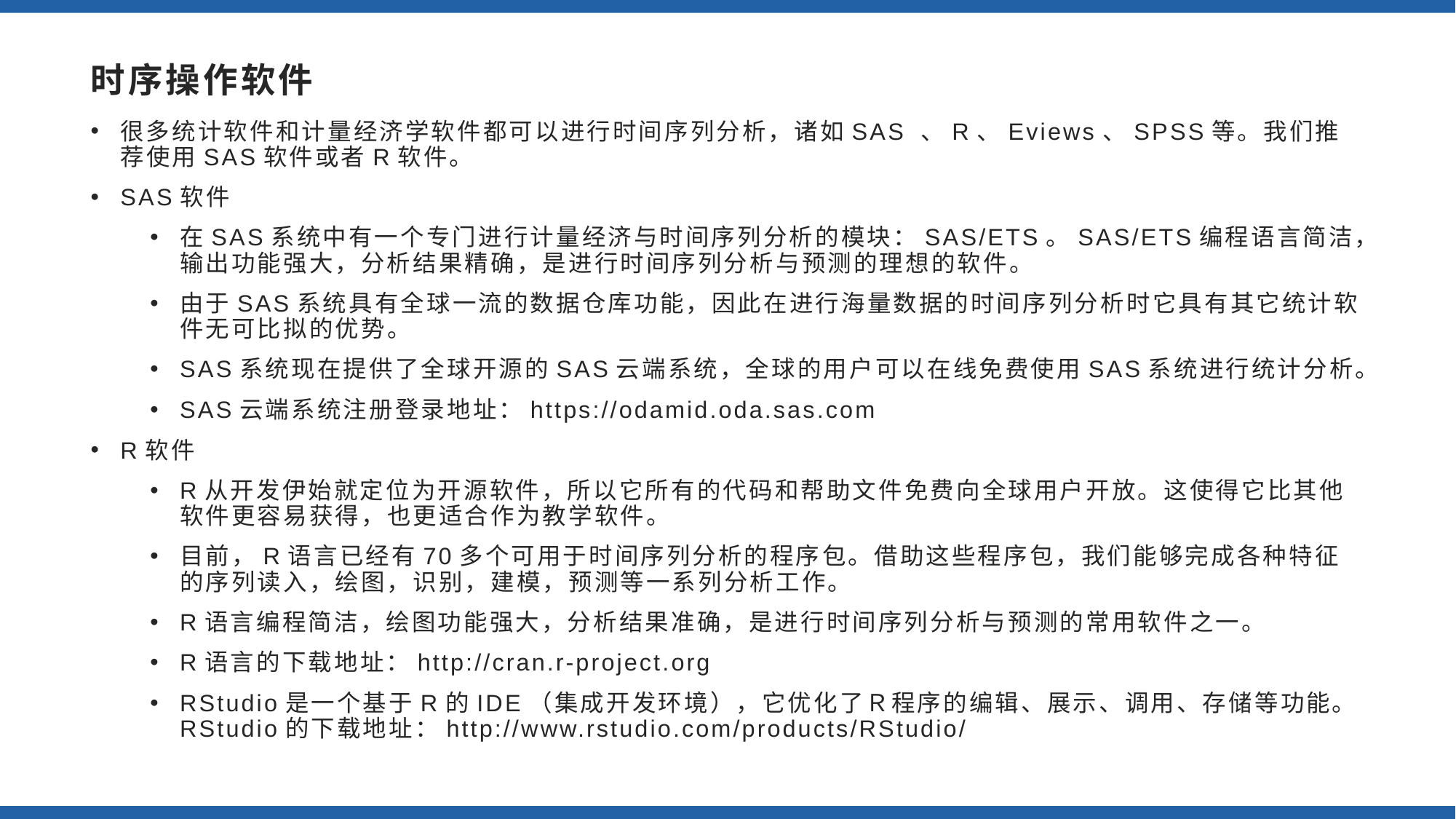

# 时序操作软件
很多统计软件和计量经济学软件都可以进行时间序列分析，诸如SAS 、R、Eviews、SPSS等。我们推荐使用SAS软件或者R软件。
SAS软件
在SAS系统中有一个专门进行计量经济与时间序列分析的模块：SAS/ETS。SAS/ETS编程语言简洁，输出功能强大，分析结果精确，是进行时间序列分析与预测的理想的软件。
由于SAS系统具有全球一流的数据仓库功能，因此在进行海量数据的时间序列分析时它具有其它统计软件无可比拟的优势。
SAS系统现在提供了全球开源的SAS云端系统，全球的用户可以在线免费使用SAS系统进行统计分析。
SAS云端系统注册登录地址：https://odamid.oda.sas.com
R软件
R从开发伊始就定位为开源软件，所以它所有的代码和帮助文件免费向全球用户开放。这使得它比其他软件更容易获得，也更适合作为教学软件。
目前，R语言已经有70多个可用于时间序列分析的程序包。借助这些程序包，我们能够完成各种特征的序列读入，绘图，识别，建模，预测等一系列分析工作。
R语言编程简洁，绘图功能强大，分析结果准确，是进行时间序列分析与预测的常用软件之一。
R语言的下载地址：http://cran.r-project.org
RStudio是一个基于R的IDE（集成开发环境），它优化了Ｒ程序的编辑、展示、调用、存储等功能。RStudio的下载地址：http://www.rstudio.com/products/RStudio/